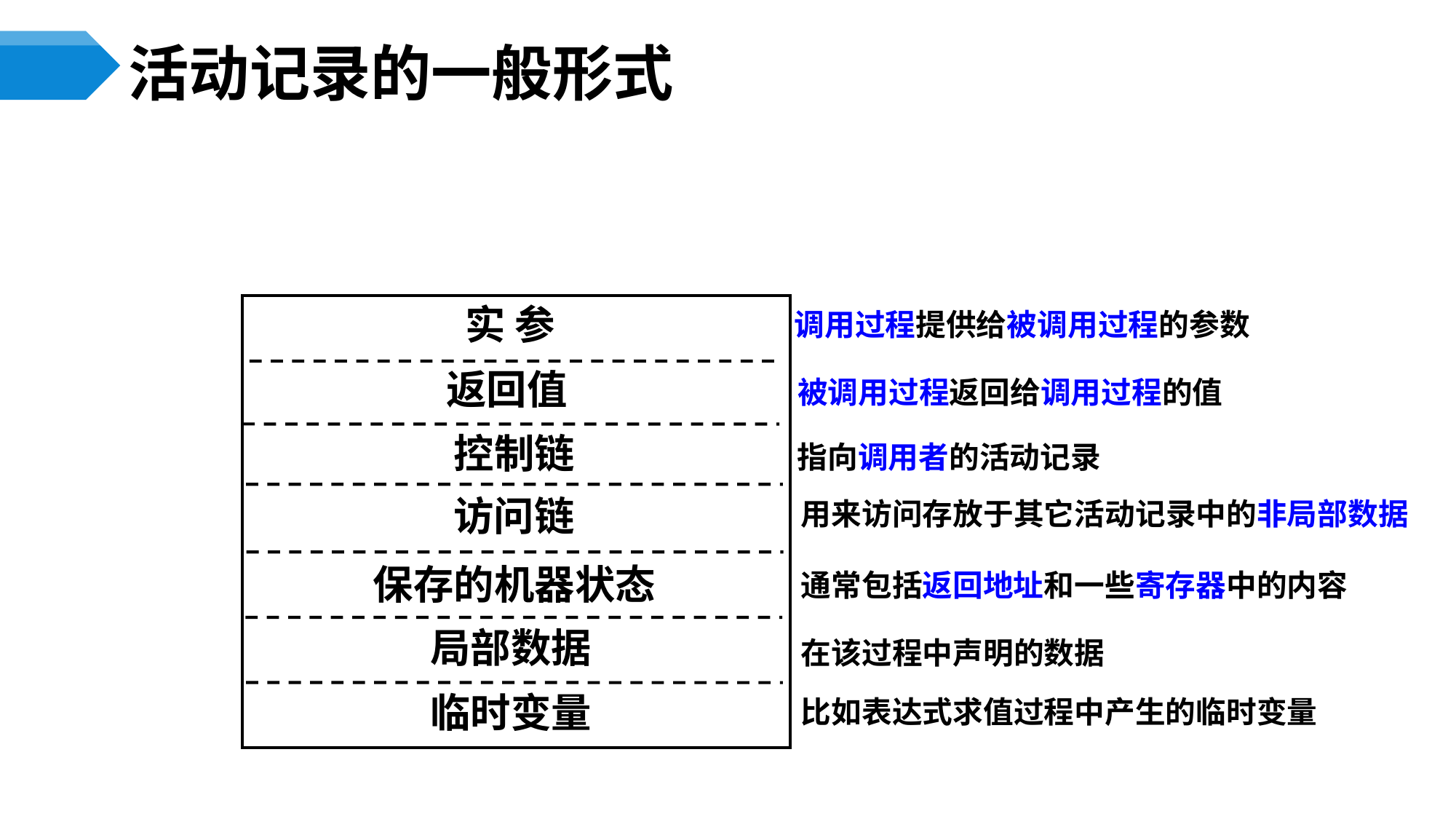

# 活动记录的一般形式
实 参

控制链

访问链

保存的机器状态

局部数据

临时变量

调用过程提供给被调用过程的参数
返回值
被调用过程返回给调用过程的值
指向调用者的活动记录
用来访问存放于其它活动记录中的非局部数据
通常包括返回地址和一些寄存器中的内容
在该过程中声明的数据
比如表达式求值过程中产生的临时变量